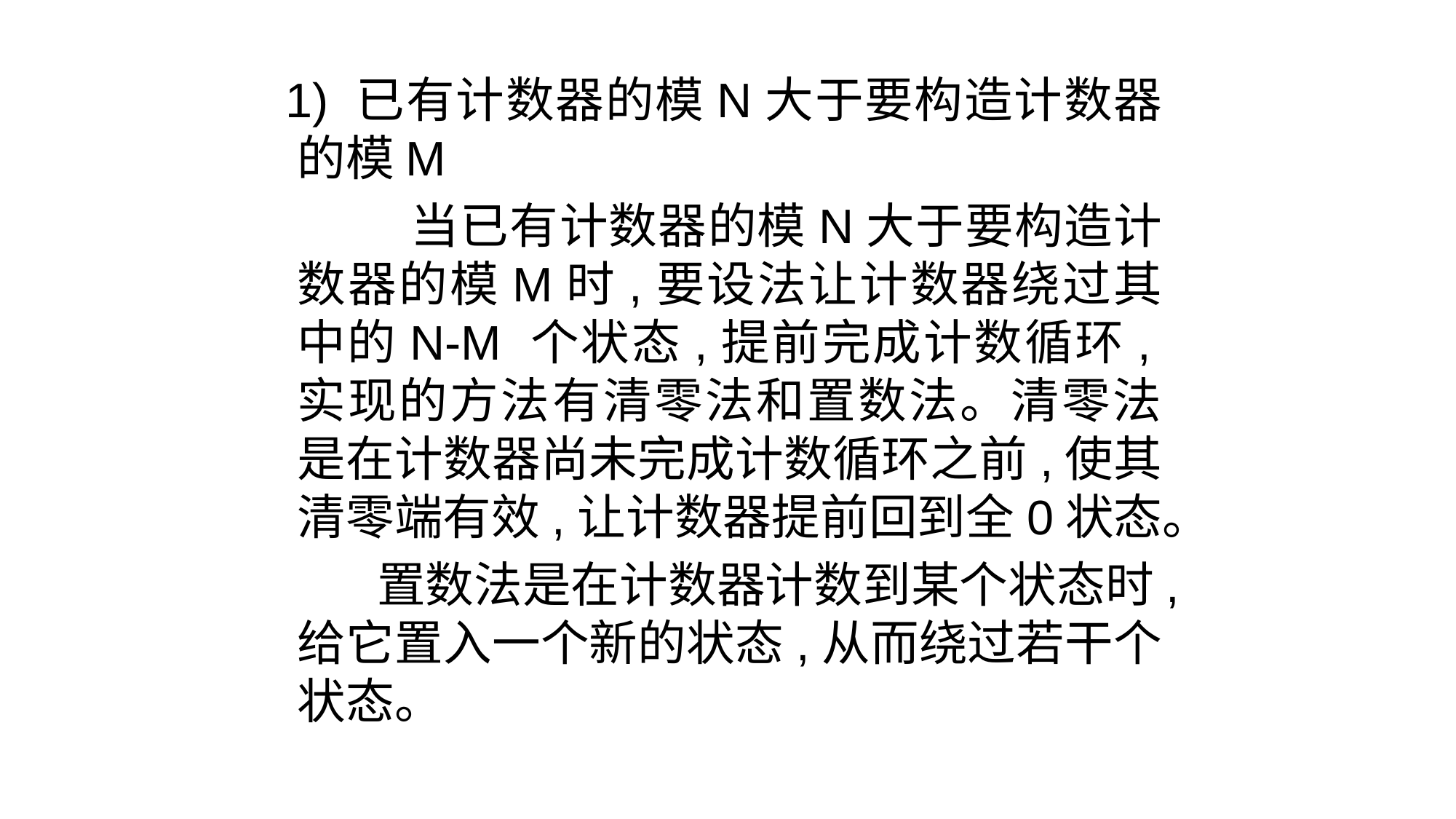

1) 已有计数器的模N大于要构造计数器的模M
            当已有计数器的模N大于要构造计数器的模M时,要设法让计数器绕过其中的N-M 个状态,提前完成计数循环,实现的方法有清零法和置数法。清零法是在计数器尚未完成计数循环之前,使其清零端有效,让计数器提前回到全0状态。
          置数法是在计数器计数到某个状态时,给它置入一个新的状态,从而绕过若干个状态。